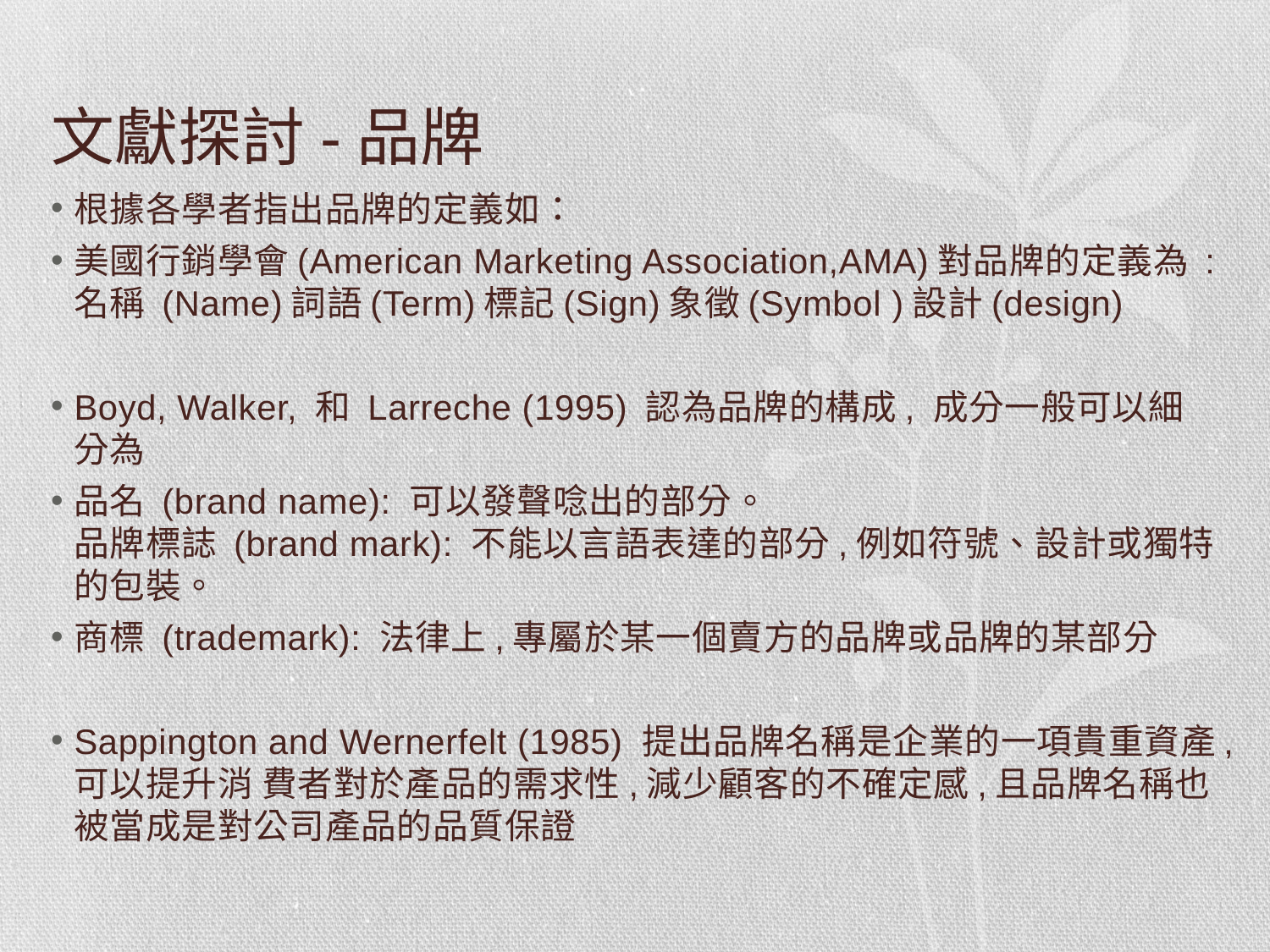

# 文獻探討-品牌
根據各學者指出品牌的定義如：
美國行銷學會(American Marketing Association,AMA)對品牌的定義為 :名稱 (Name)詞語(Term)標記(Sign)象徵(Symbol )設計(design)

Boyd, Walker, 和 Larreche (1995) 認為品牌的構成, 成分一般可以細分為
品名 (brand name): 可以發聲唸出的部分。
品牌標誌 (brand mark): 不能以言語表達的部分,例如符號、設計或獨特的包裝。
商標 (trademark): 法律上,專屬於某一個賣方的品牌或品牌的某部分

Sappington and Wernerfelt (1985) 提出品牌名稱是企業的一項貴重資產,可以提升消 費者對於產品的需求性,減少顧客的不確定感,且品牌名稱也被當成是對公司產品的品質保證